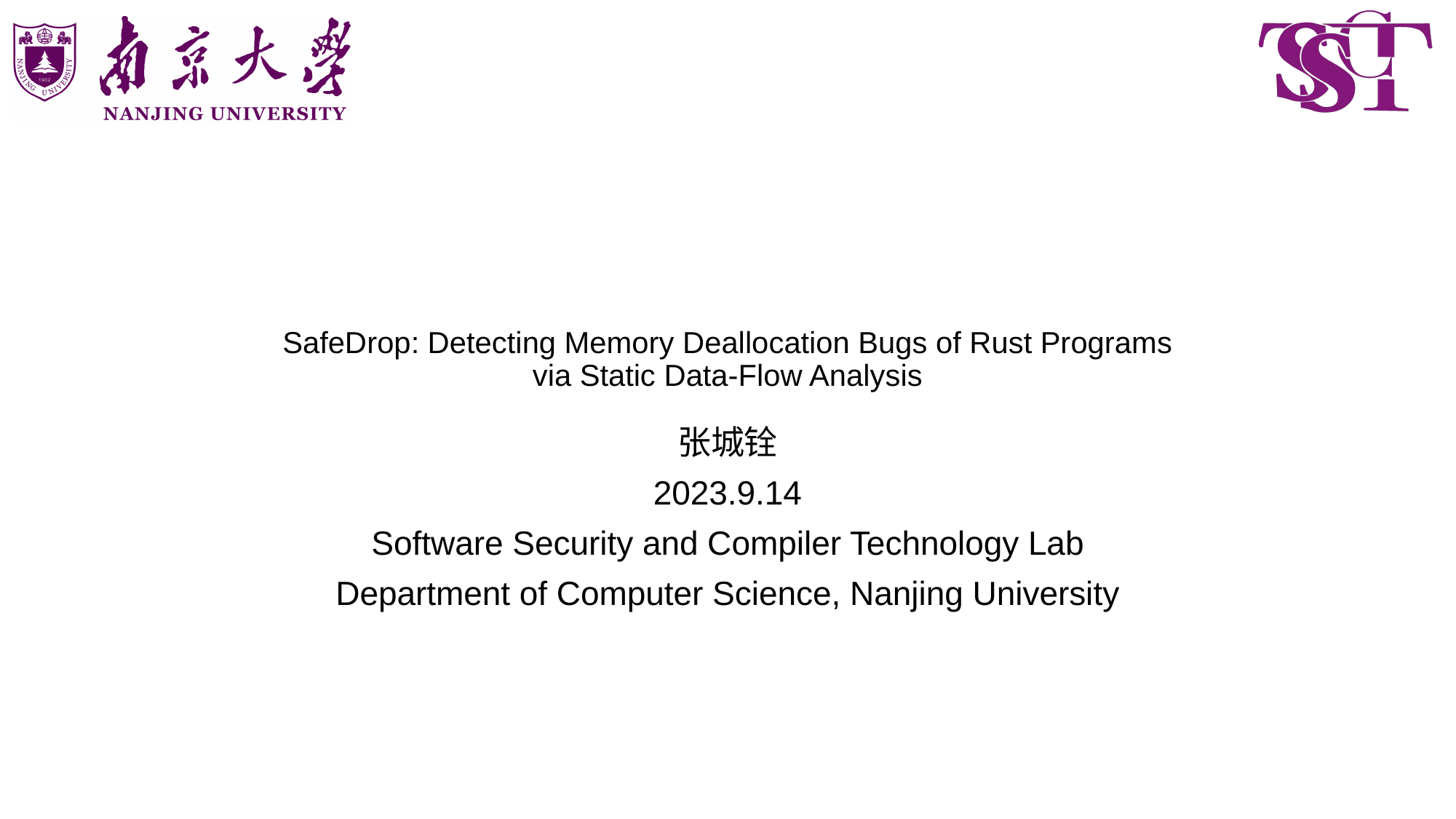

# SafeDrop: Detecting Memory Deallocation Bugs of Rust Programs via Static Data-Flow Analysis
张城铨
2023.9.14
Software Security and Compiler Technology Lab
Department of Computer Science, Nanjing University